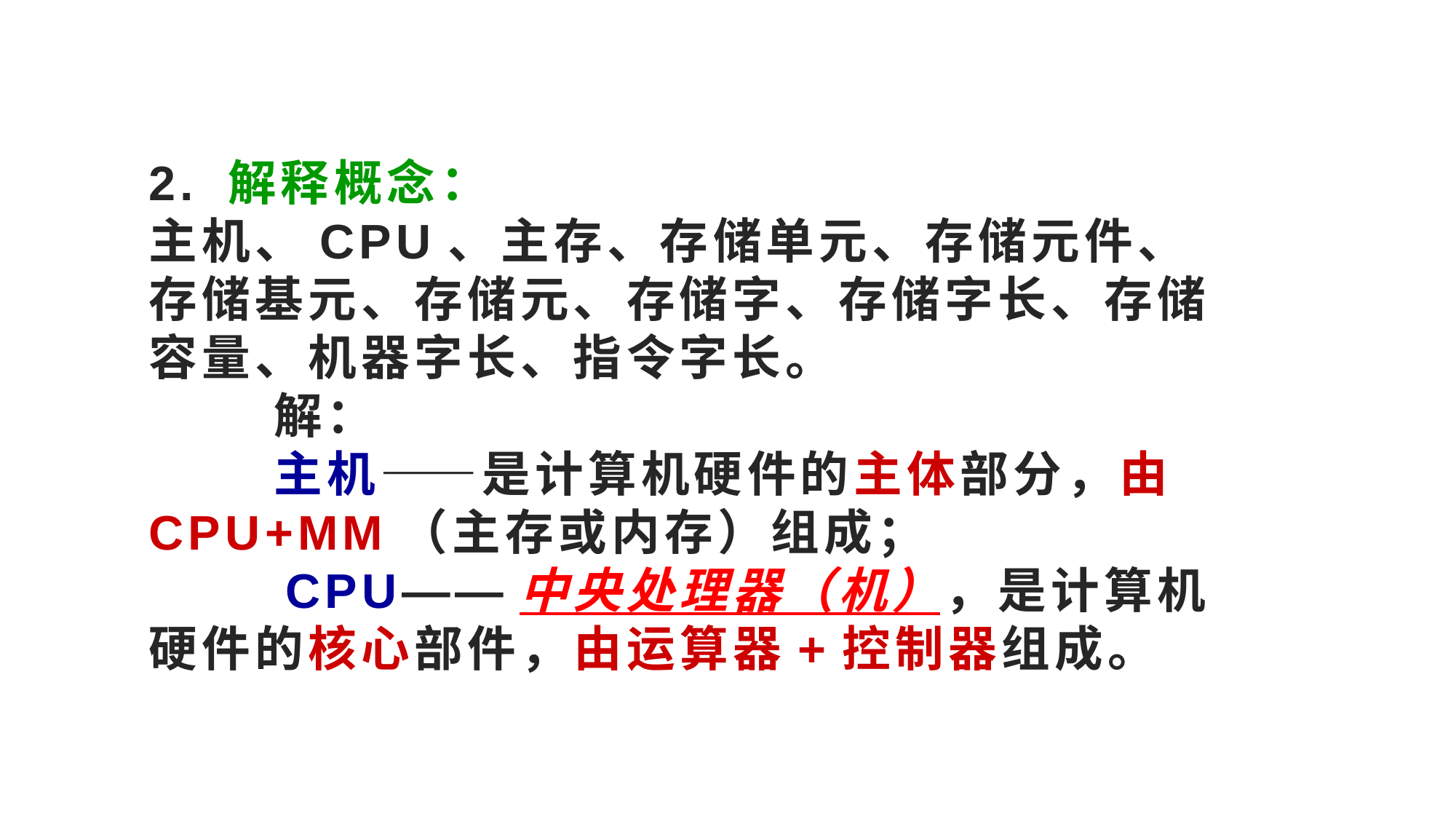

# 2. 解释概念： 主机、CPU、主存、存储单元、存储元件、存储基元、存储元、存储字、存储字长、存储容量、机器字长、指令字长。 解： 主机——是计算机硬件的主体部分，由CPU+MM（主存或内存）组成； CPU——中央处理器（机），是计算机硬件的核心部件，由运算器+控制器组成。